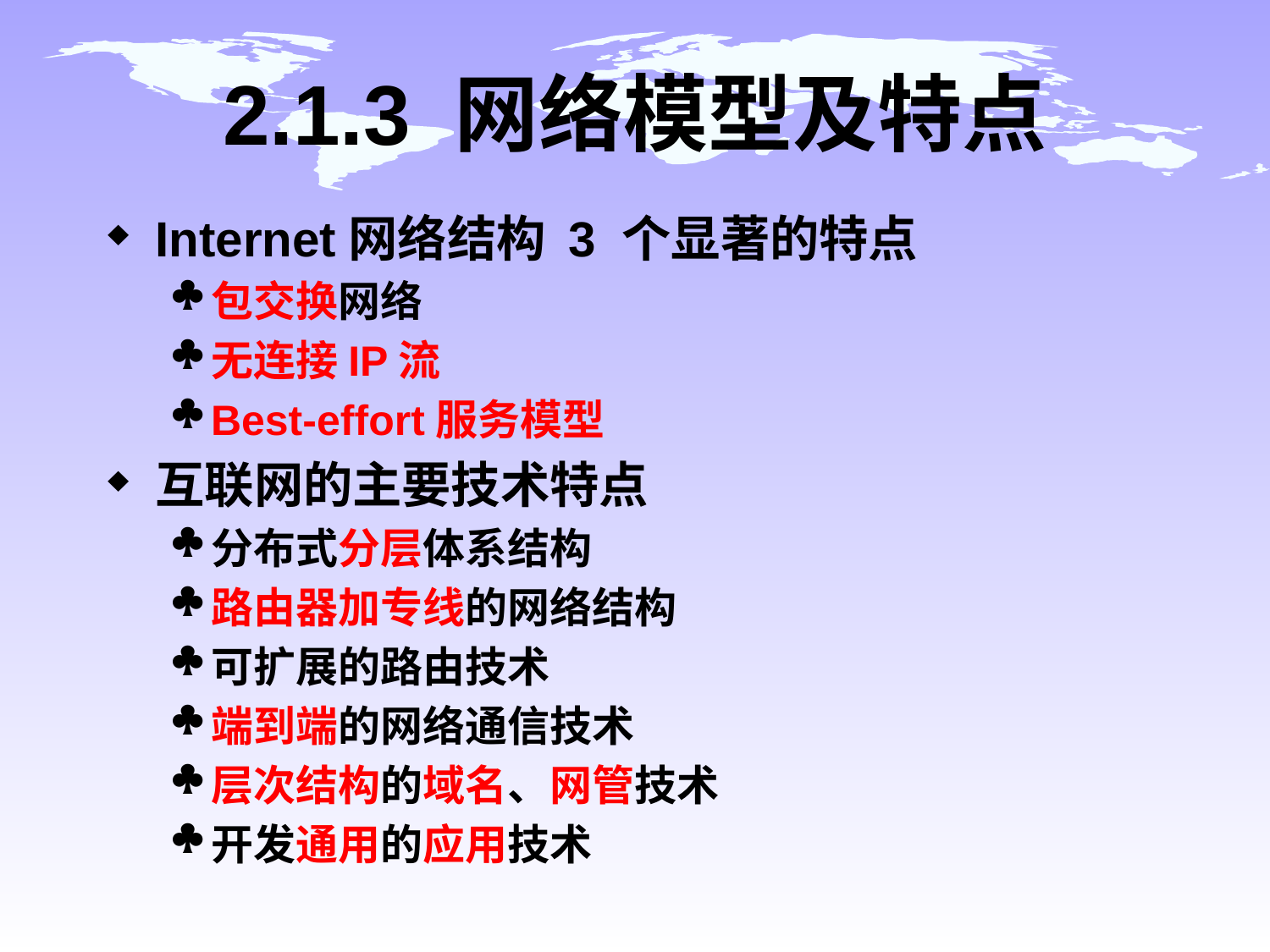

# 2.1.3 网络模型及特点
Internet网络结构 3 个显著的特点
包交换网络
无连接IP流
Best-effort服务模型
互联网的主要技术特点
分布式分层体系结构
路由器加专线的网络结构
可扩展的路由技术
端到端的网络通信技术
层次结构的域名、网管技术
开发通用的应用技术